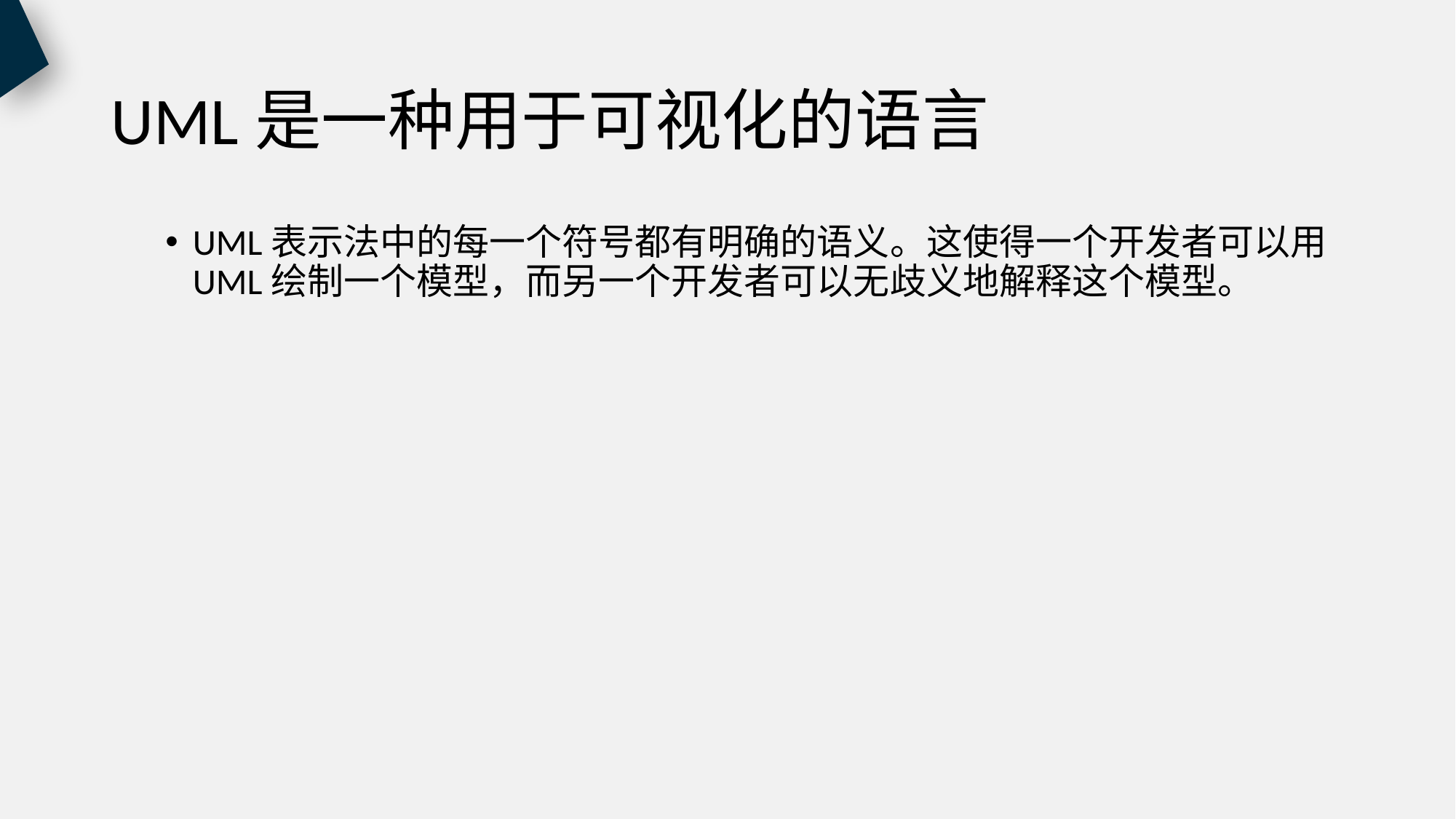

# UML是一种用于可视化的语言
UML表示法中的每一个符号都有明确的语义。这使得一个开发者可以用UML绘制一个模型，而另一个开发者可以无歧义地解释这个模型。